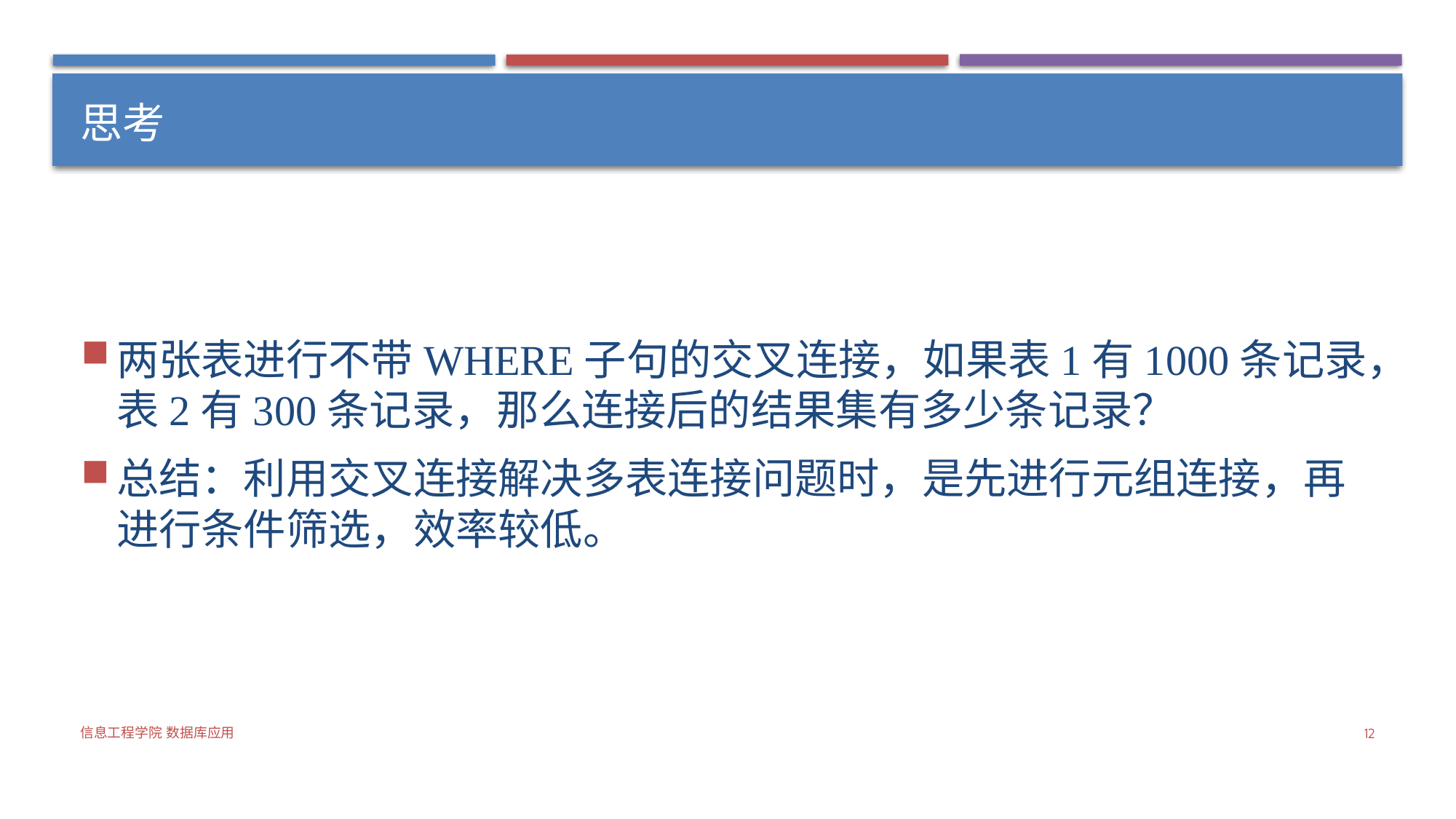

# 思考
两张表进行不带WHERE子句的交叉连接，如果表1有1000条记录，表2有300条记录，那么连接后的结果集有多少条记录？
总结：利用交叉连接解决多表连接问题时，是先进行元组连接，再进行条件筛选，效率较低。
信息工程学院 数据库应用
12